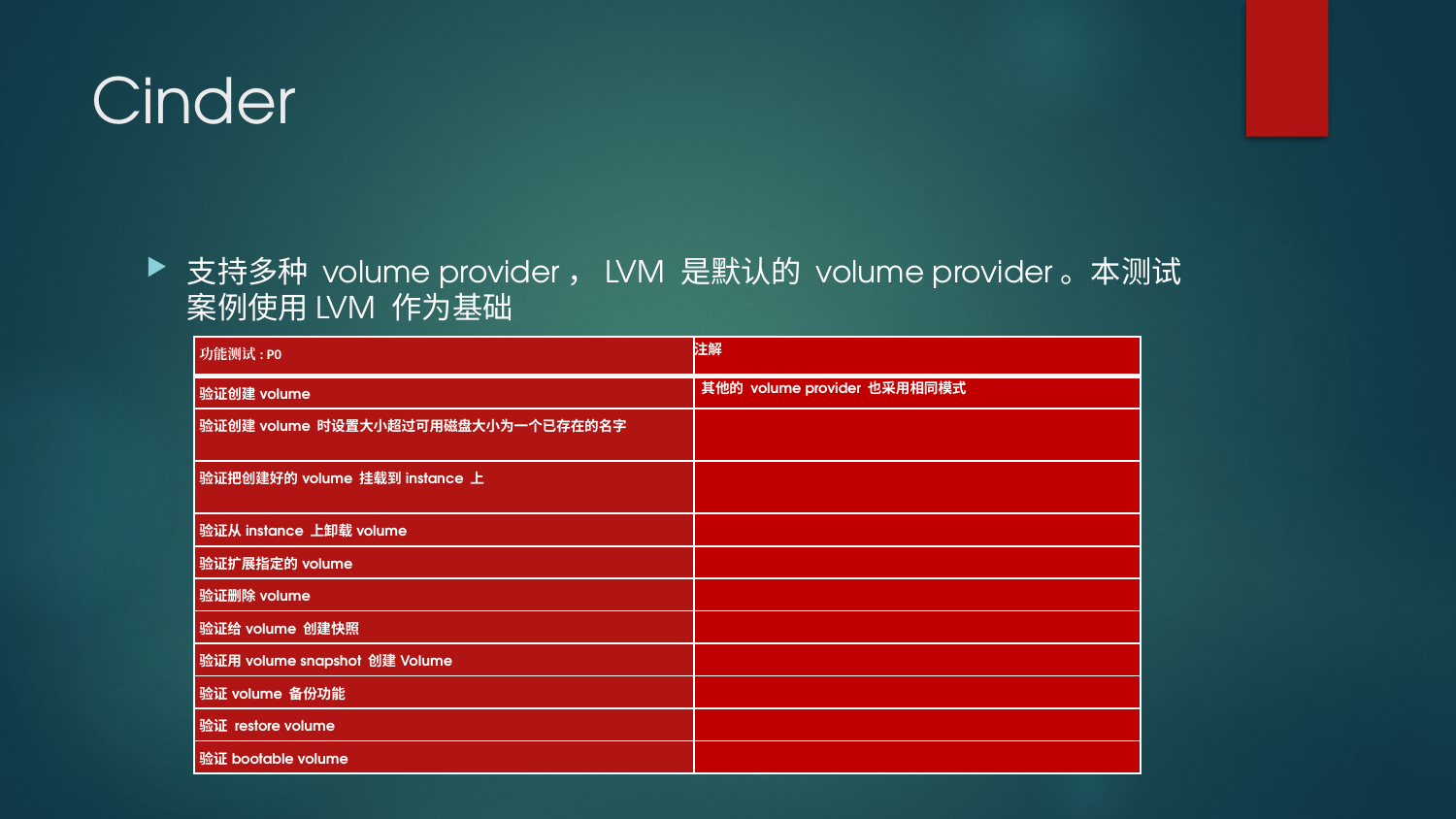

# Cinder
支持多种 volume provider，LVM 是默认的 volume provider。本测试案例使用LVM 作为基础

| 功能测试: P0 | 注解 |
| --- | --- |
| 验证创建volume | 其他的 volume provider 也采用相同模式 |
| 验证创建volume 时设置大小超过可用磁盘大小为一个已存在的名字 |  |
| 验证把创建好的volume 挂载到instance 上 |  |
| 验证从instance 上卸载volume |  |
| 验证扩展指定的volume |  |
| 验证删除volume |  |
| 验证给volume 创建快照 |  |
| 验证用volume snapshot 创建Volume |  |
| 验证volume 备份功能 |  |
| 验证 restore volume |  |
| 验证bootable volume |  |